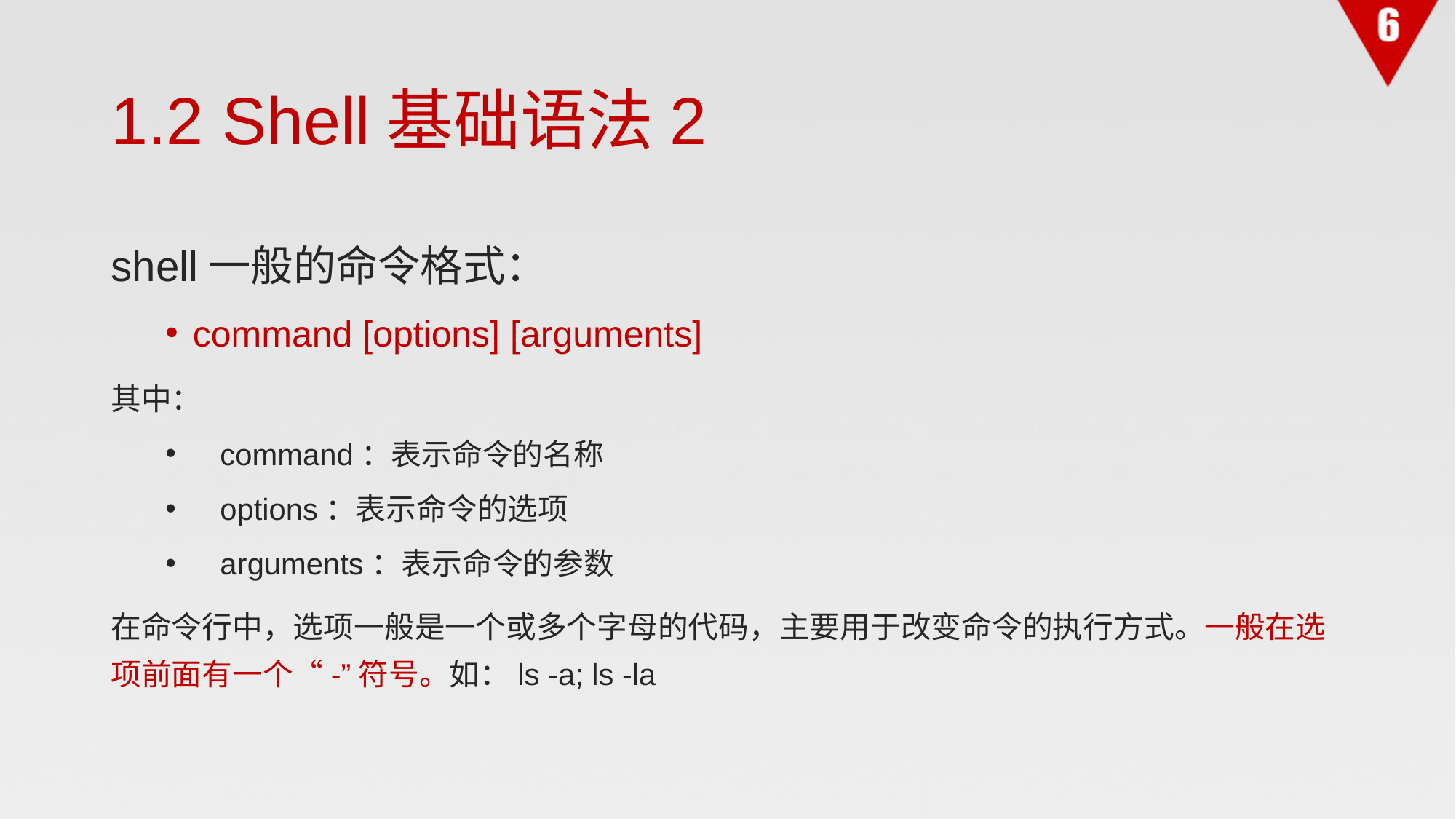

# 1.2 Shell基础语法2
shell一般的命令格式：
command [options] [arguments]
其中：
command：表示命令的名称
options：表示命令的选项
arguments：表示命令的参数
在命令行中，选项一般是一个或多个字母的代码，主要用于改变命令的执行方式。一般在选项前面有一个“-”符号。如：ls -a; ls -la